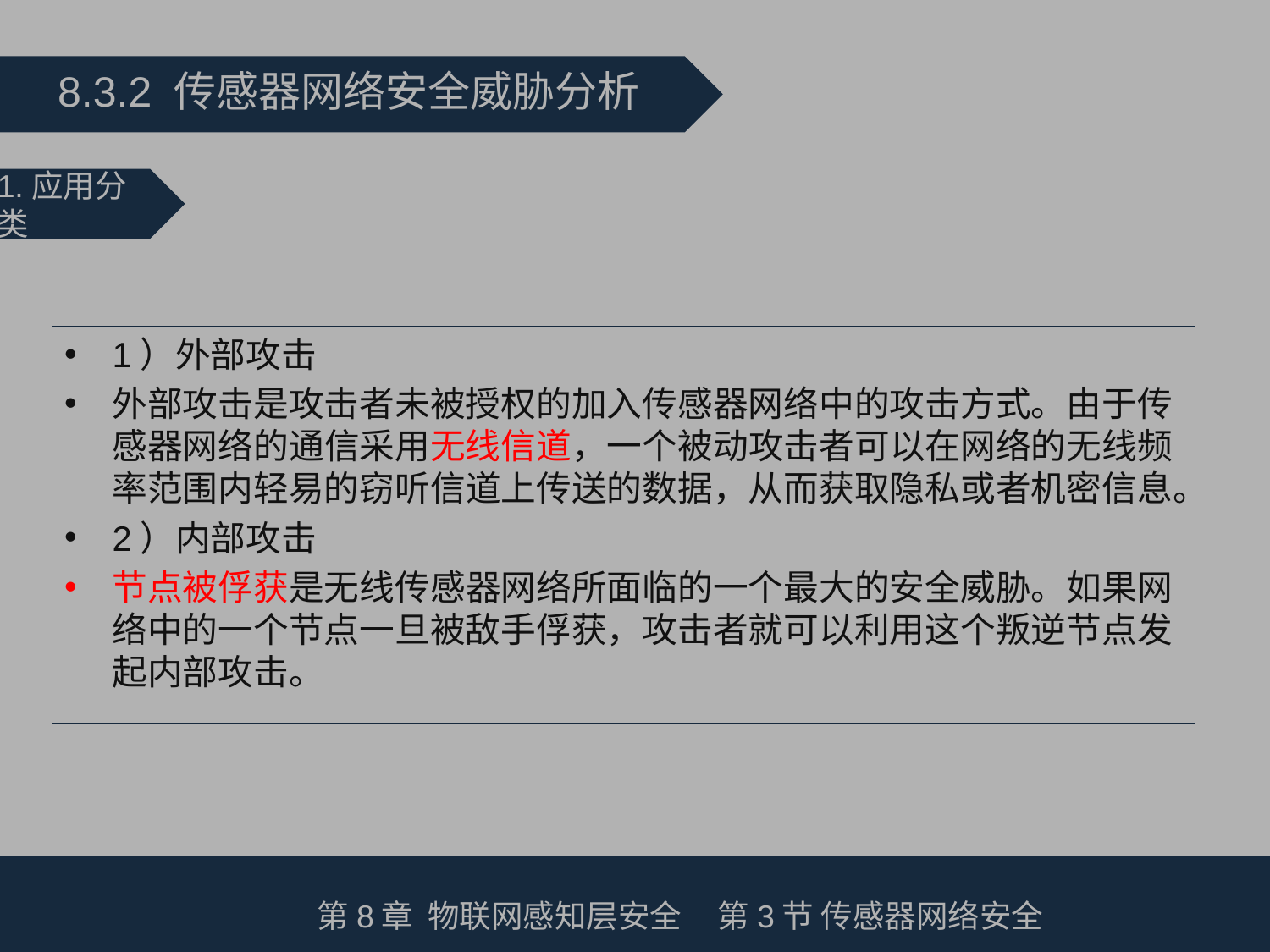

8.3.2 传感器网络安全威胁分析
1.应用分类
1）外部攻击
外部攻击是攻击者未被授权的加入传感器网络中的攻击方式。由于传感器网络的通信采用无线信道，一个被动攻击者可以在网络的无线频率范围内轻易的窃听信道上传送的数据，从而获取隐私或者机密信息。
2）内部攻击
节点被俘获是无线传感器网络所面临的一个最大的安全威胁。如果网络中的一个节点一旦被敌手俘获，攻击者就可以利用这个叛逆节点发起内部攻击。
第8章  物联网感知层安全     第3节 传感器网络安全